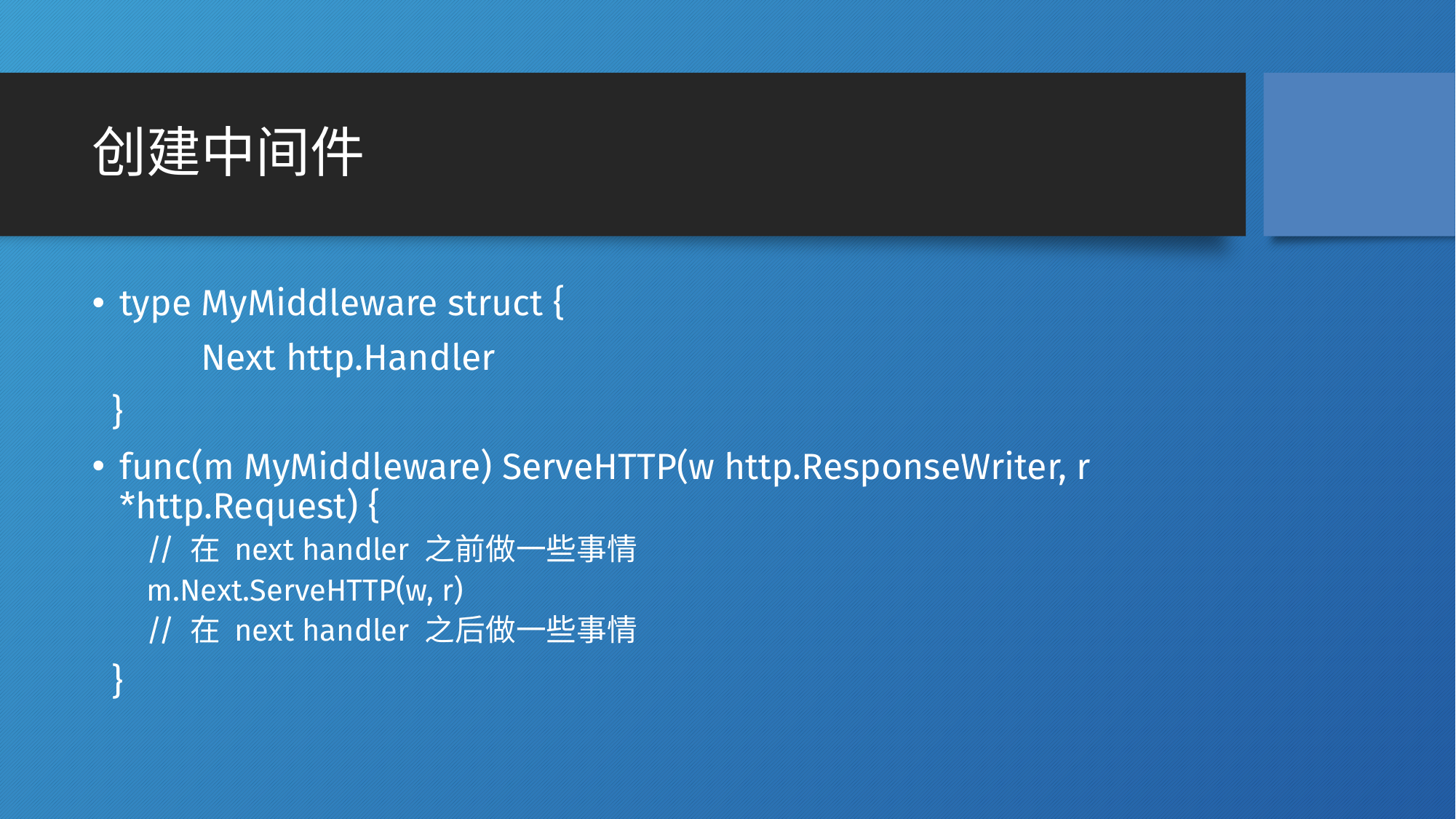

# 创建中间件
type MyMiddleware struct {
	Next http.Handler
  }
func(m MyMiddleware) ServeHTTP(w http.ResponseWriter, r *http.Request) {
// 在 next handler 之前做一些事情
m.Next.ServeHTTP(w, r)
// 在 next handler 之后做一些事情
  }